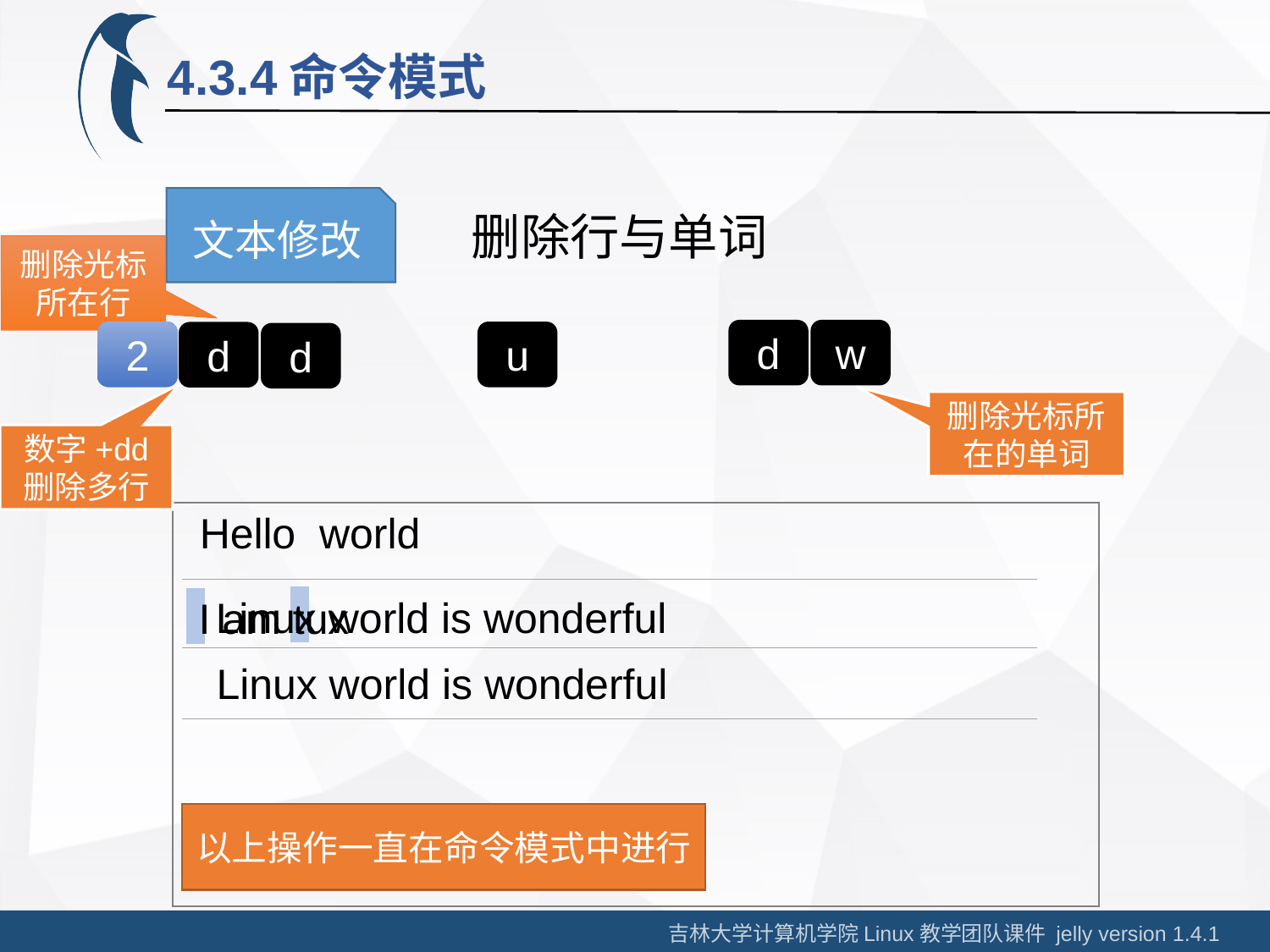

4.3.4命令模式
文本修改
删除行与单词
删除光标所在行
d
w
2
u
d
d
删除光标所在的单词
数字+dd
删除多行
Hello  world

Linux world is wonderful
I am tux

Linux world is wonderful
以上操作一直在命令模式中进行